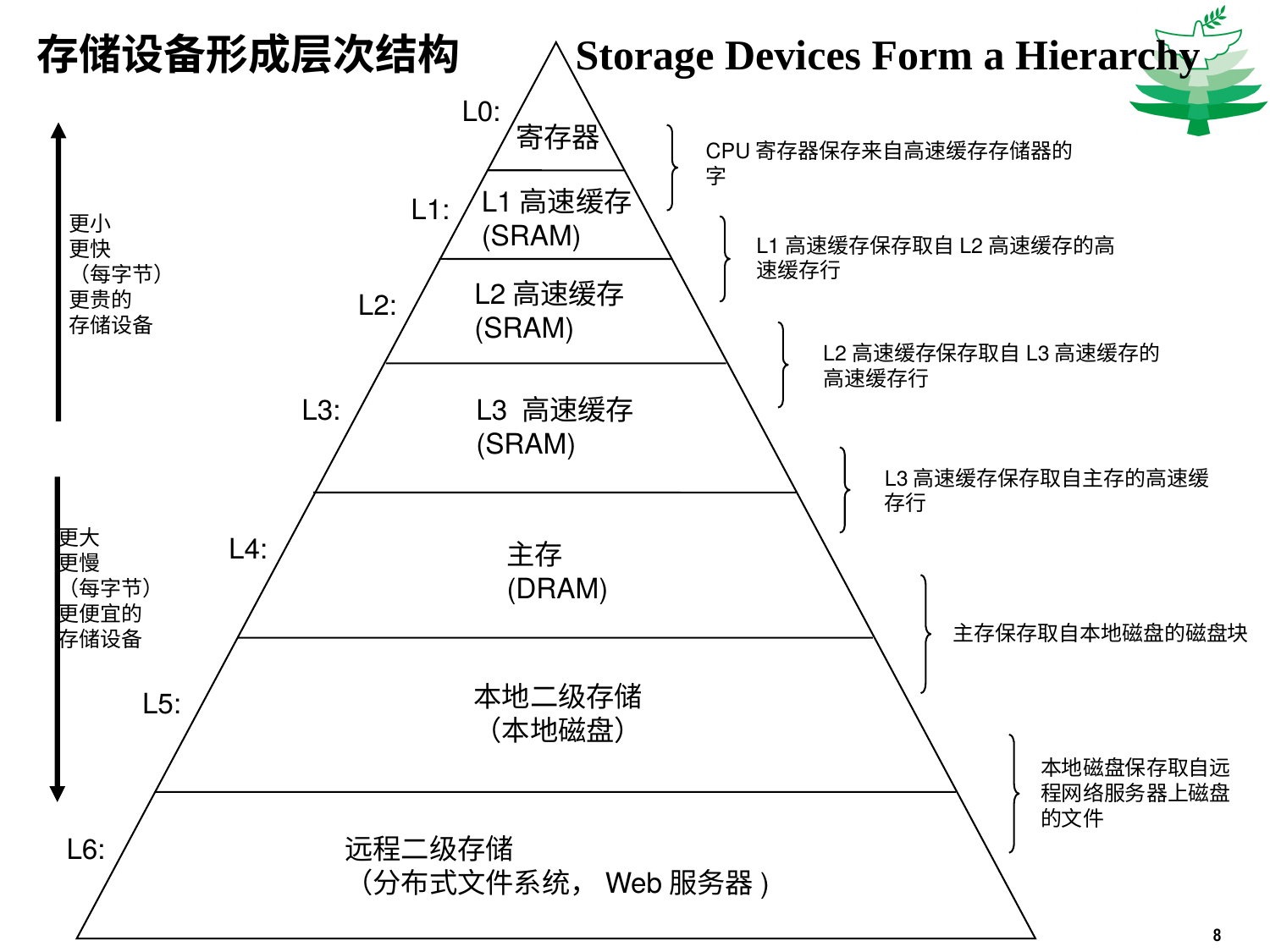

# 存储设备形成层次结构           Storage Devices Form a Hierarchy

L0:
寄存器

CPU寄存器保存来自高速缓存存储器的字

L1高速缓存
(SRAM)
L1:
更小
更快
（每字节）
更贵的
存储设备

L1高速缓存保存取自L2高速缓存的高速缓存行

L2高速缓存
(SRAM)
L2:

L2高速缓存保存取自L3高速缓存的高速缓存行

L3 高速缓存
(SRAM)
L3:

L3高速缓存保存取自主存的高速缓存行

更大
更慢
（每字节）
更便宜的
存储设备
L4:
主存
(DRAM)

主存保存取自本地磁盘的磁盘块

本地二级存储
（本地磁盘）
L5:

本地磁盘保存取自远程网络服务器上磁盘的文件

远程二级存储
（分布式文件系统，Web服务器)
L6: